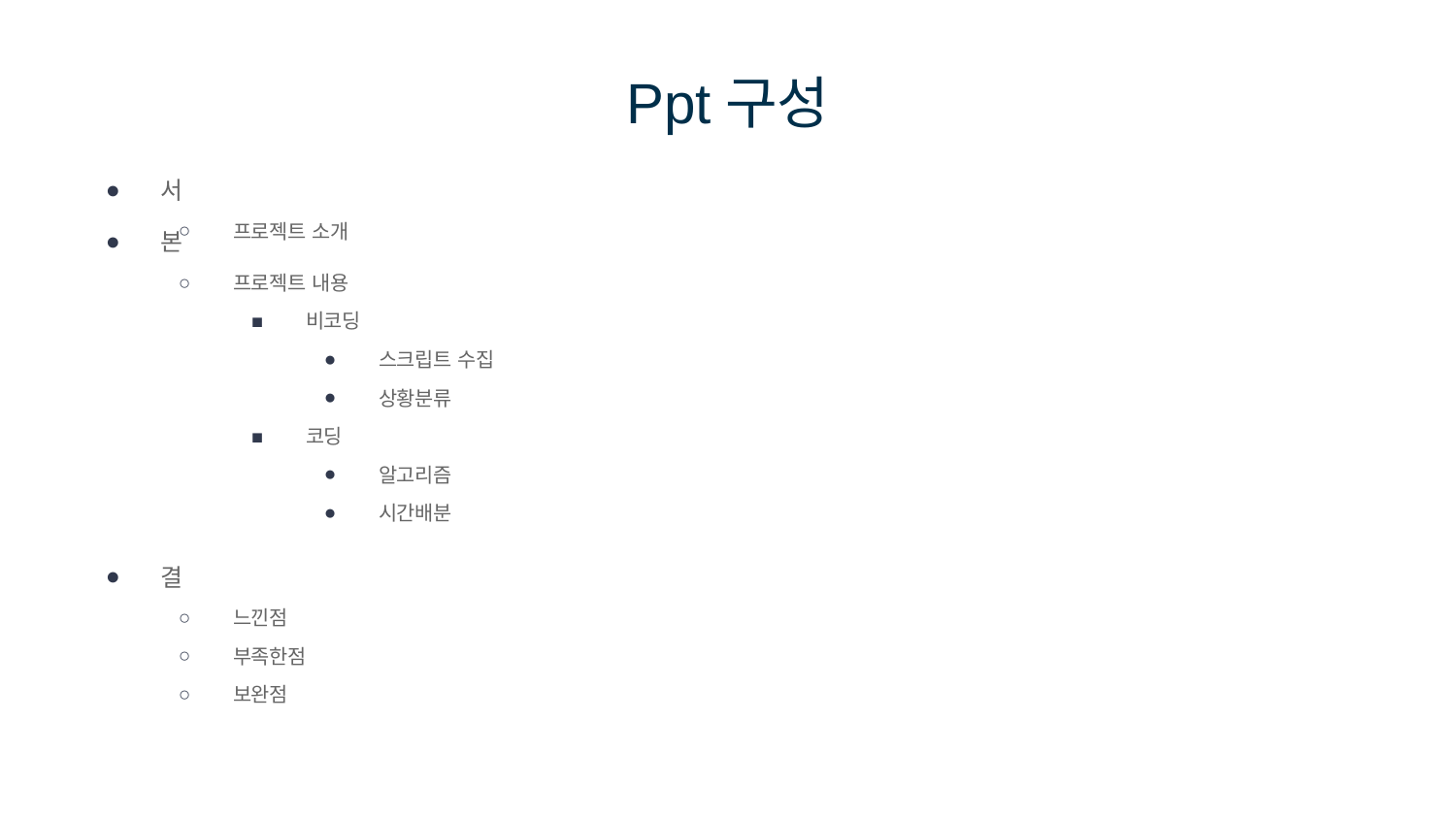

# Ppt구성
서
프로젝트 소개
본
프로젝트 내용
비코딩
스크립트 수집
상황분류
코딩
알고리즘
시간배분

결
느낀점
부족한점
보완점